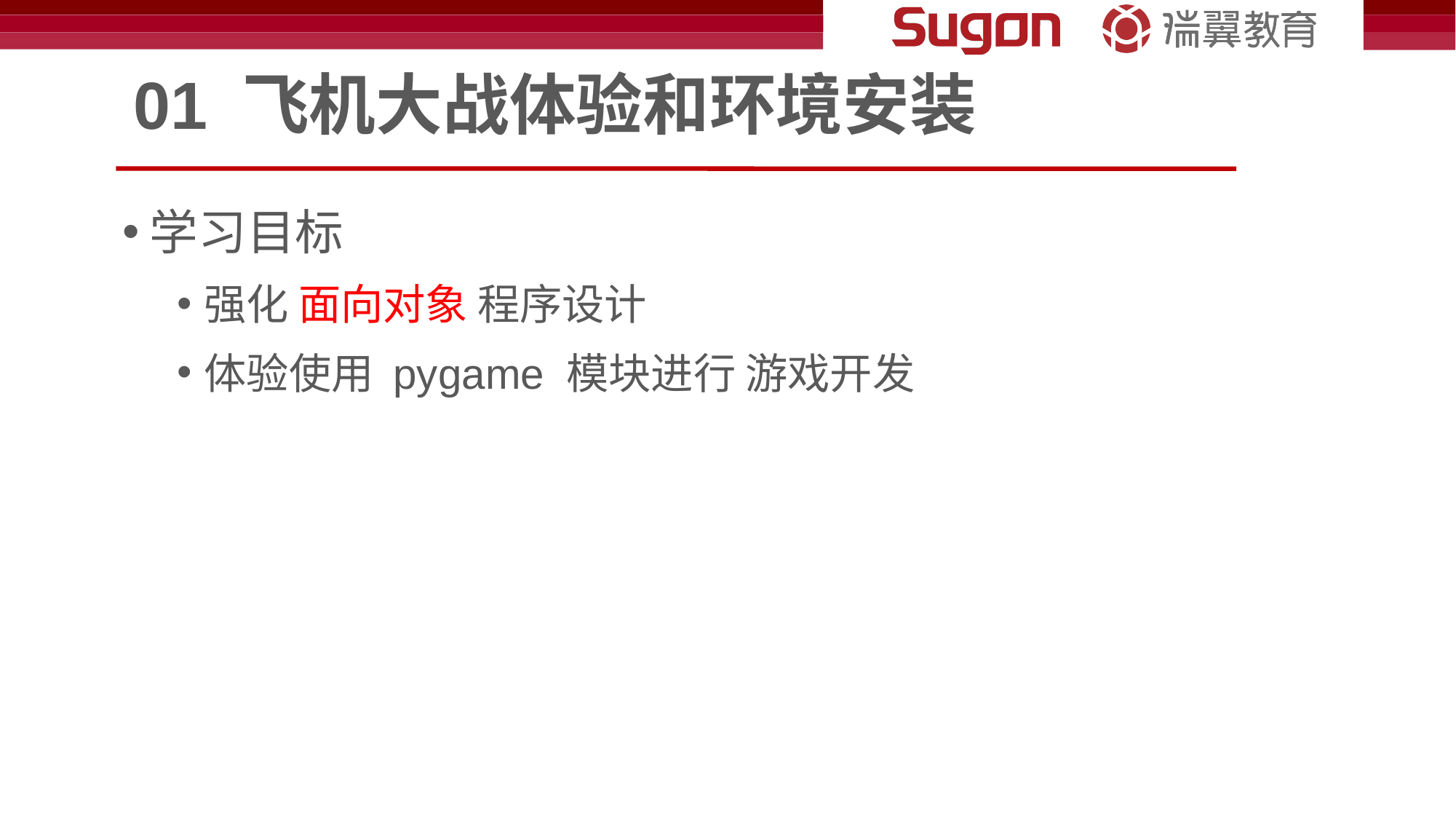

# 01 飞机大战体验和环境安装
学习目标
强化 面向对象 程序设计
体验使用 pygame 模块进行 游戏开发